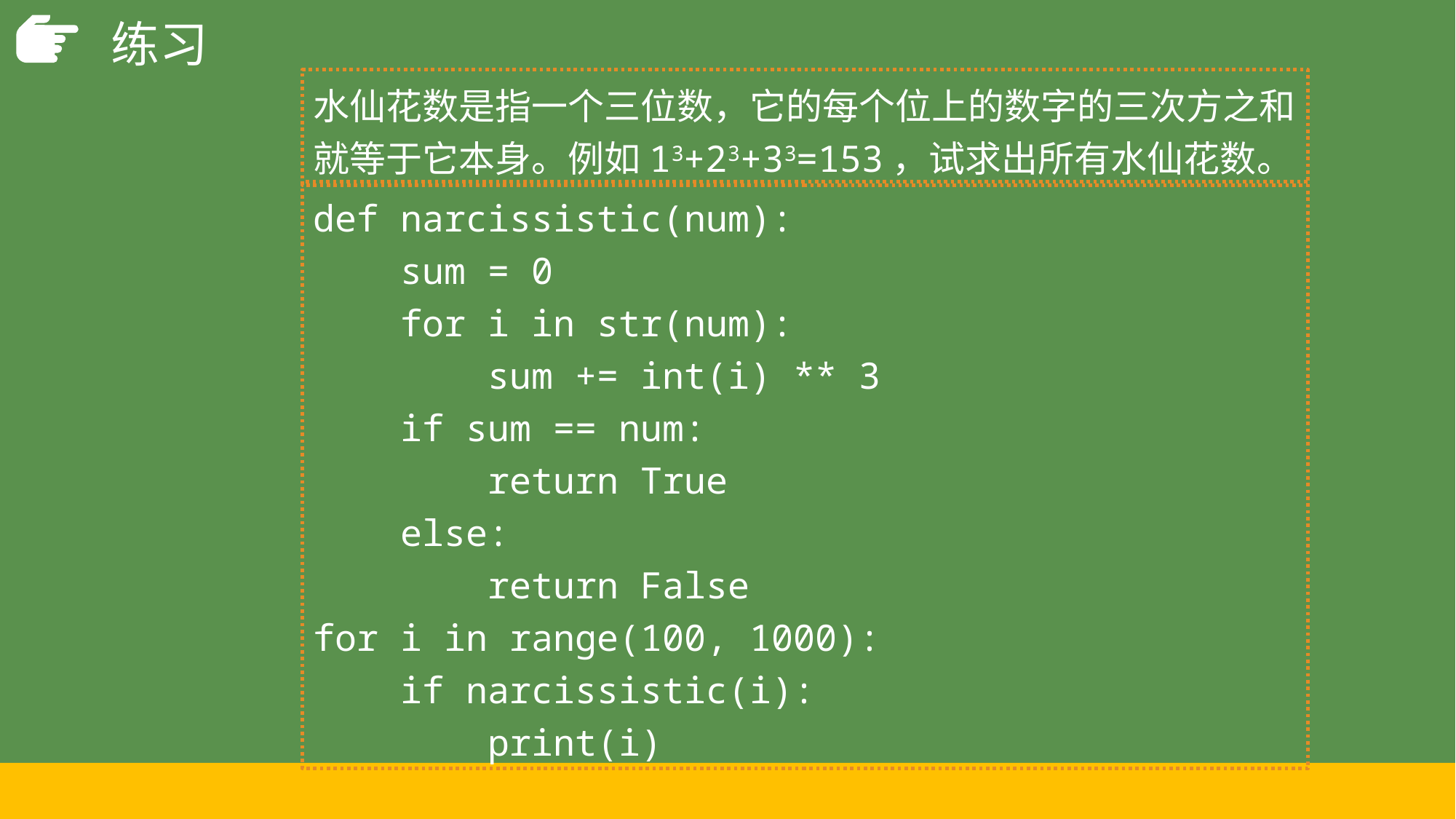

练习
水仙花数是指一个三位数，它的每个位上的数字的三次方之和就等于它本身。例如13+23+33=153，试求出所有水仙花数。
def narcissistic(num):
    sum = 0
    for i in str(num):
        sum += int(i) ** 3
    if sum == num:
        return True
    else:
        return False
for i in range(100, 1000):
    if narcissistic(i):
        print(i)